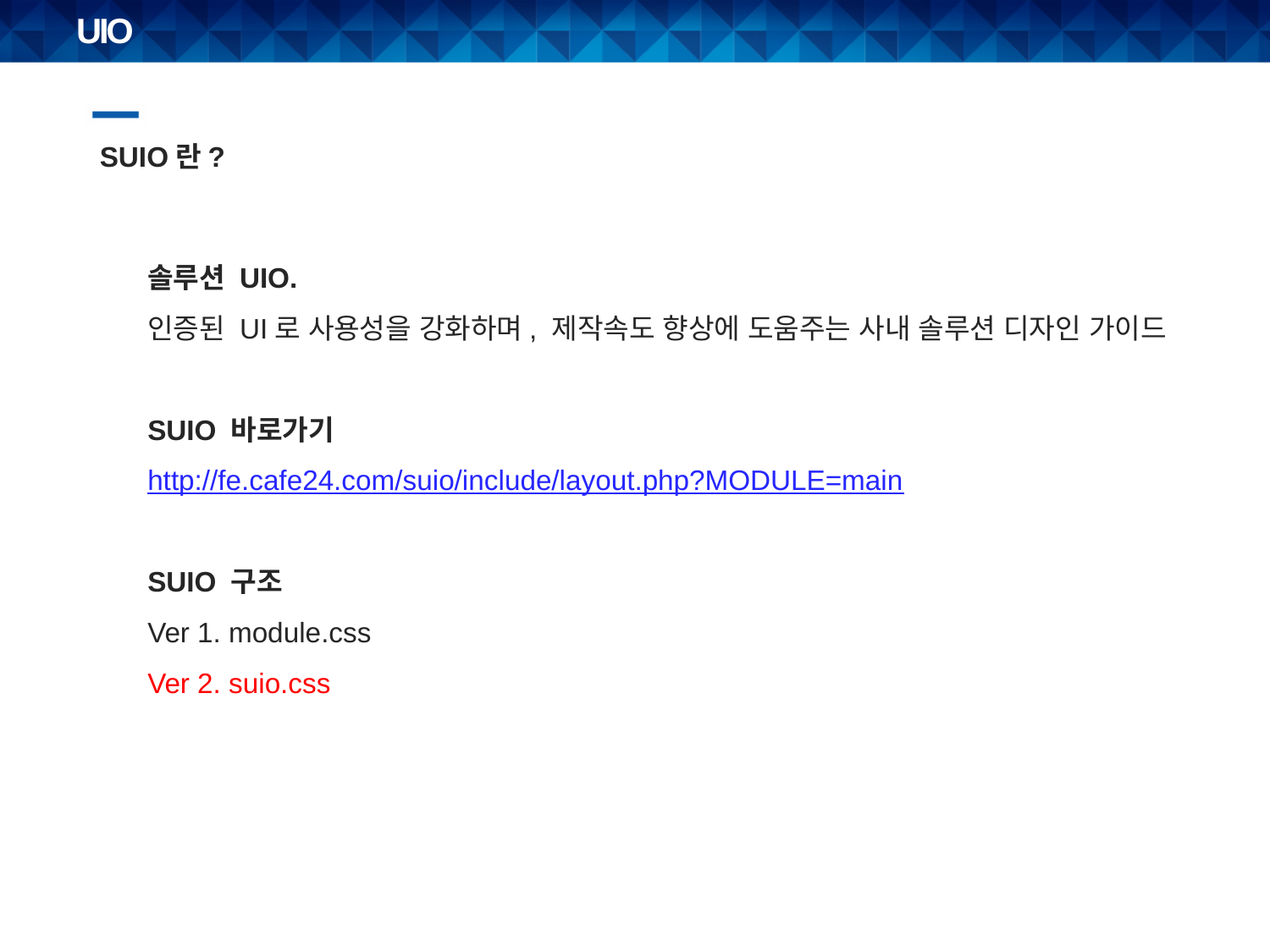

# UIO
SUIO란?
솔루션 UIO.
인증된 UI로 사용성을 강화하며, 제작속도 향상에 도움주는 사내 솔루션 디자인 가이드

SUIO 바로가기
http://fe.cafe24.com/suio/include/layout.php?MODULE=main

SUIO 구조
Ver 1. module.css
Ver 2. suio.css